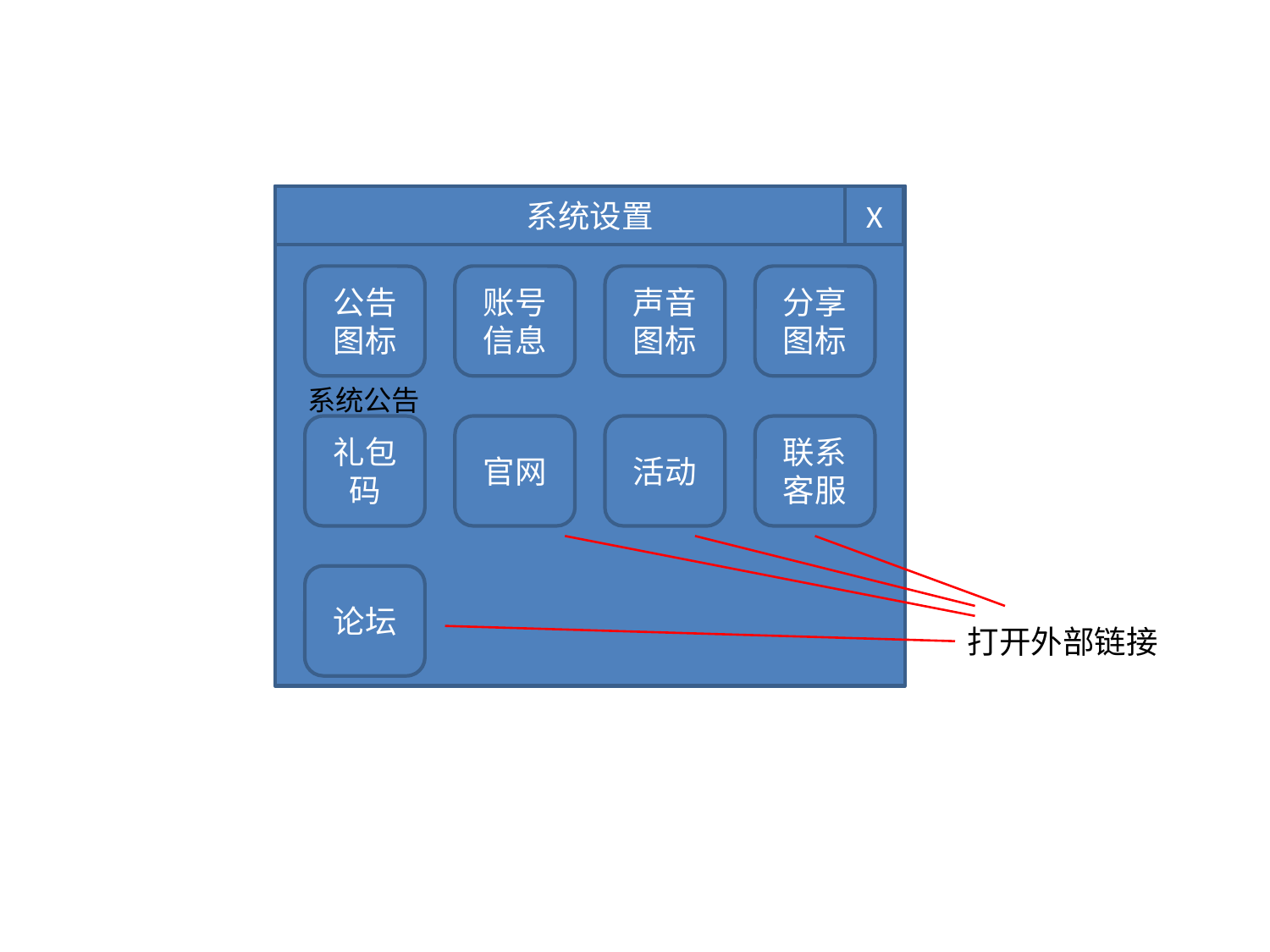

系统设置
X
公告图标
账号信息
声音图标
分享图标
系统公告
礼包码
官网
活动
联系客服
论坛
打开外部链接